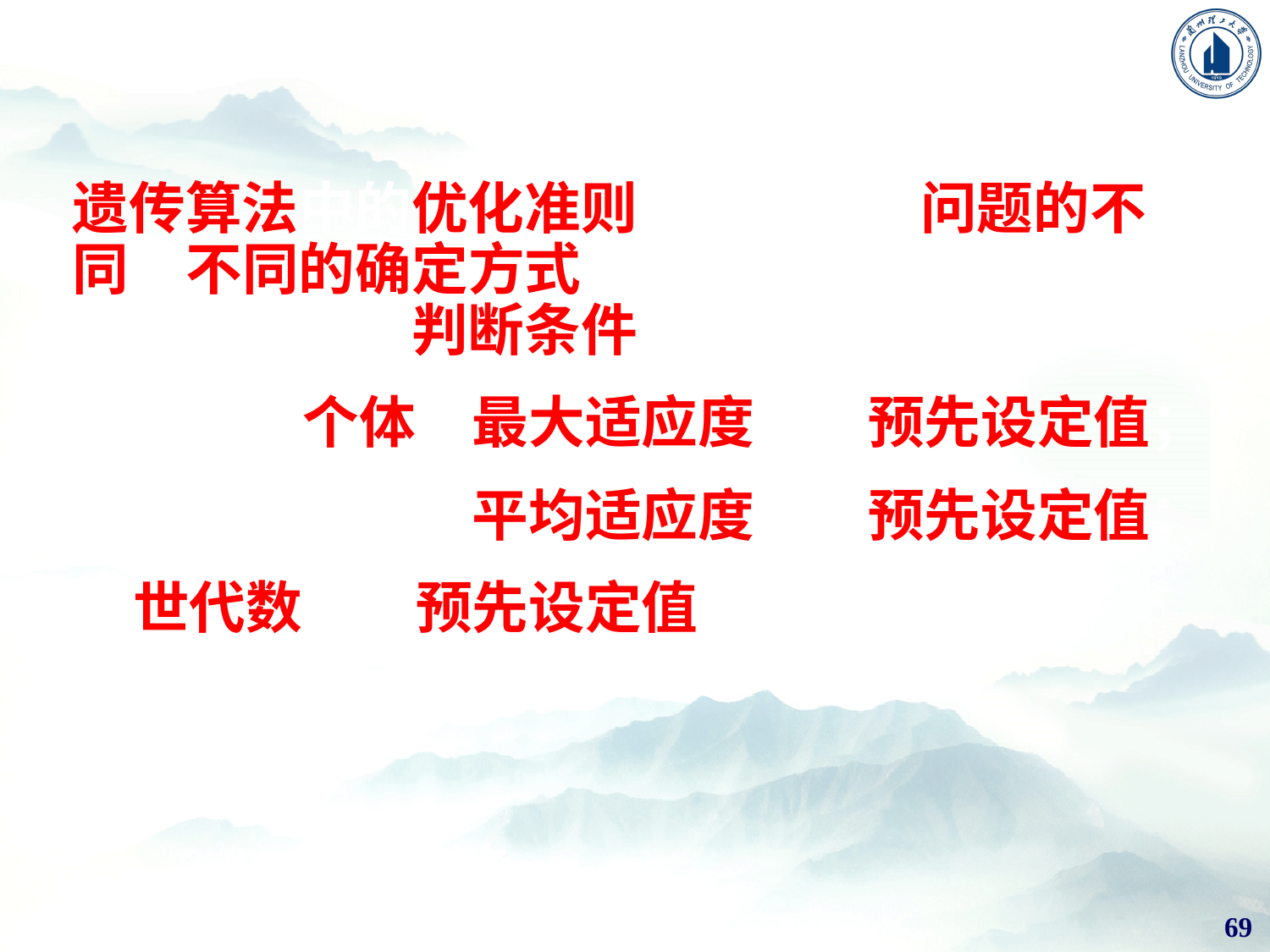

遗传算法中的优化准则，一般依据问题的不同有不同的确定方式。例如可以采用以下的准则之一作为判断条件：
1.种群中个体的最大适应度超过预先设定值；
2.种群中个体的平均适应度超过预先设定值；
3.世代数超过预先设定值。

69